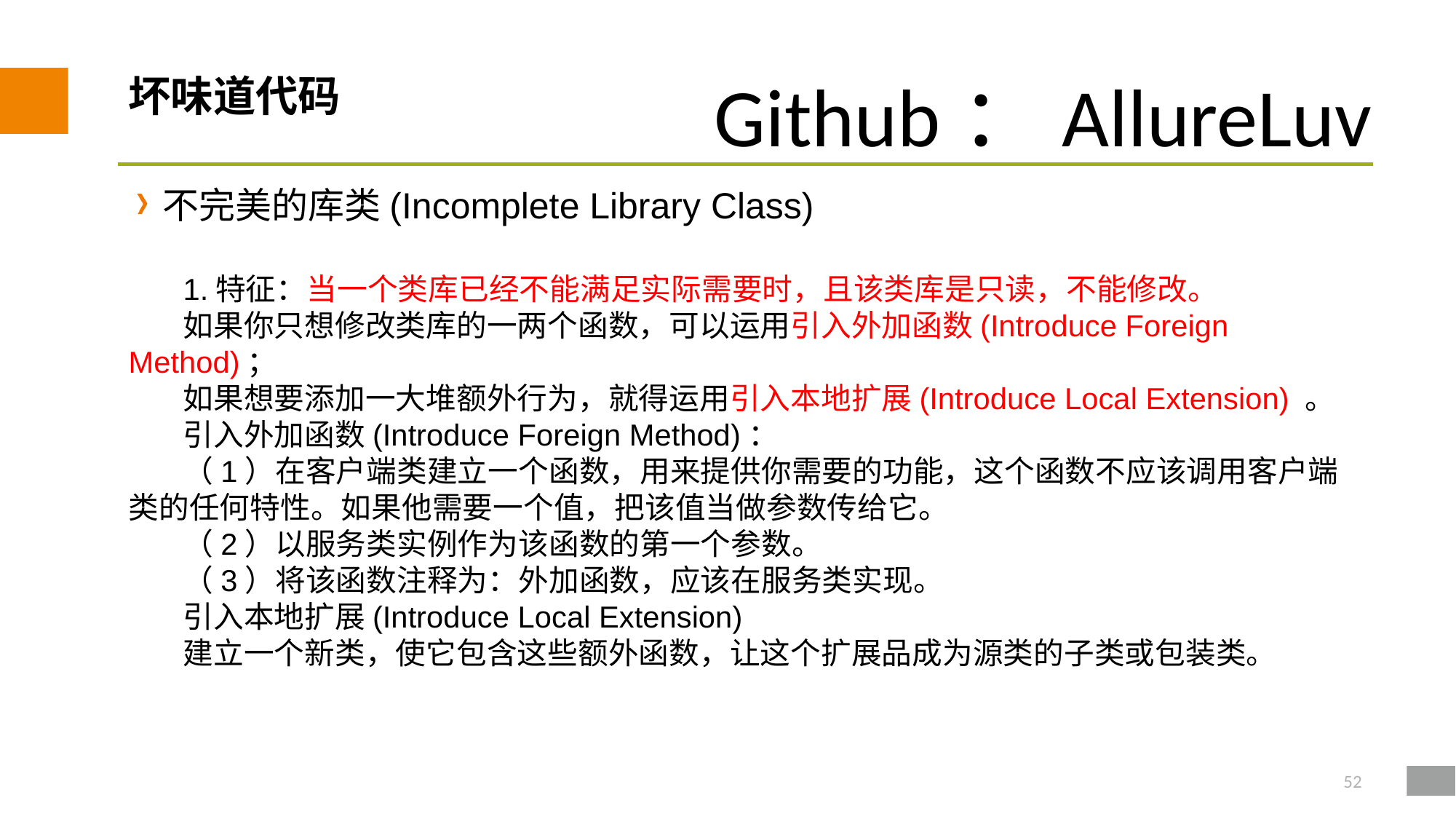

# 坏味道代码
不完美的库类(Incomplete Library Class)

1.特征：当一个类库已经不能满足实际需要时，且该类库是只读，不能修改。
如果你只想修改类库的一两个函数，可以运用引入外加函数(Introduce Foreign Method)；
如果想要添加一大堆额外行为，就得运用引入本地扩展(Introduce Local Extension) 。
引入外加函数(Introduce Foreign Method)：
（1）在客户端类建立一个函数，用来提供你需要的功能，这个函数不应该调用客户端类的任何特性。如果他需要一个值，把该值当做参数传给它。
（2）以服务类实例作为该函数的第一个参数。
（3）将该函数注释为：外加函数，应该在服务类实现。
引入本地扩展(Introduce Local Extension)
建立一个新类，使它包含这些额外函数，让这个扩展品成为源类的子类或包装类。
52